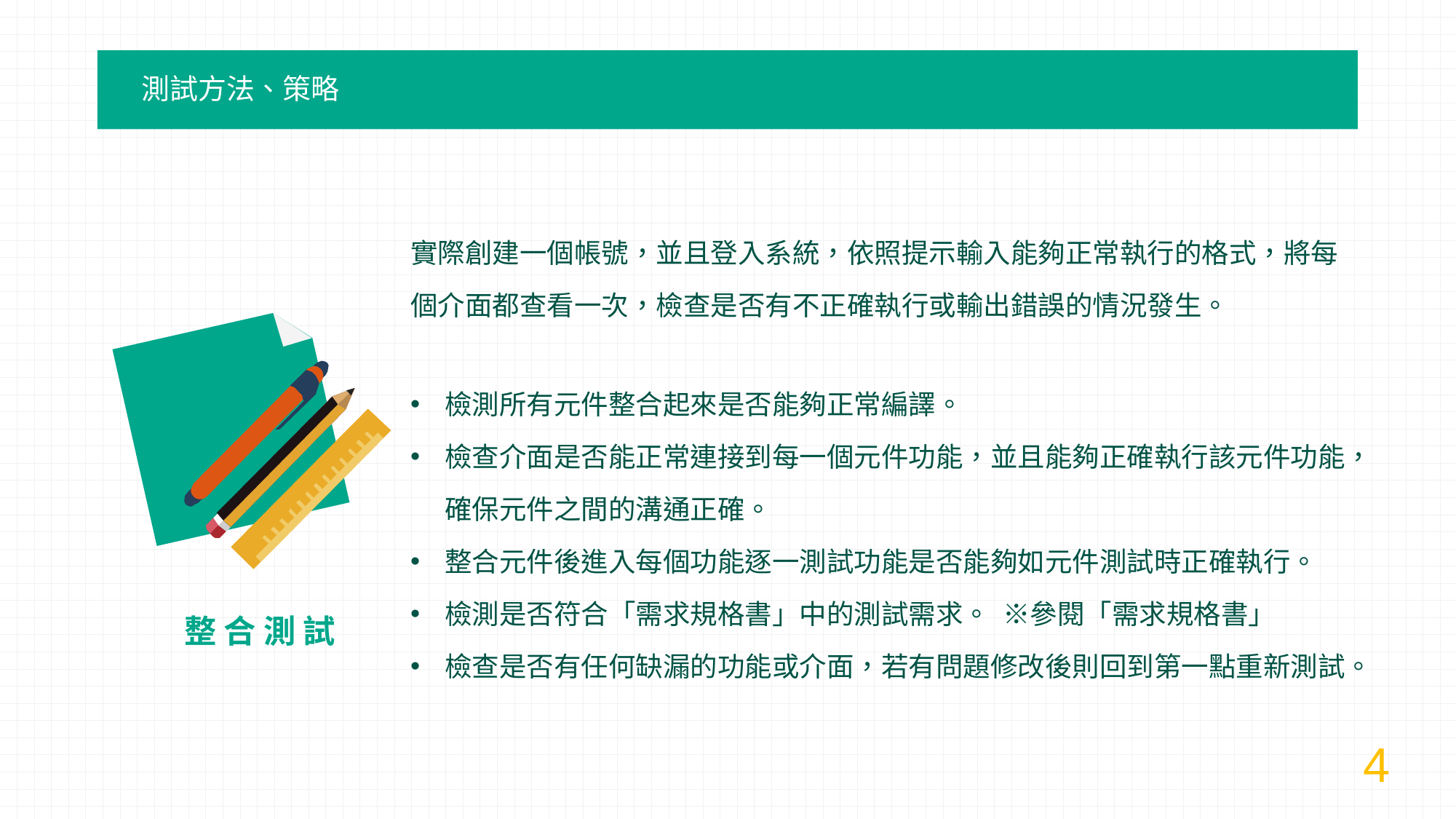

測試方法、策略
實際創建一個帳號，並且登入系統，依照提示輸入能夠正常執行的格式，將每個介面都查看一次，檢查是否有不正確執行或輸出錯誤的情況發生。

檢測所有元件整合起來是否能夠正常編譯。
檢查介面是否能正常連接到每一個元件功能，並且能夠正確執行該元件功能，確保元件之間的溝通正確。
整合元件後進入每個功能逐一測試功能是否能夠如元件測試時正確執行。
檢測是否符合「需求規格書」中的測試需求。  ※參閱「需求規格書」
檢查是否有任何缺漏的功能或介面，若有問題修改後則回到第一點重新測試。

整 合 測 試
4